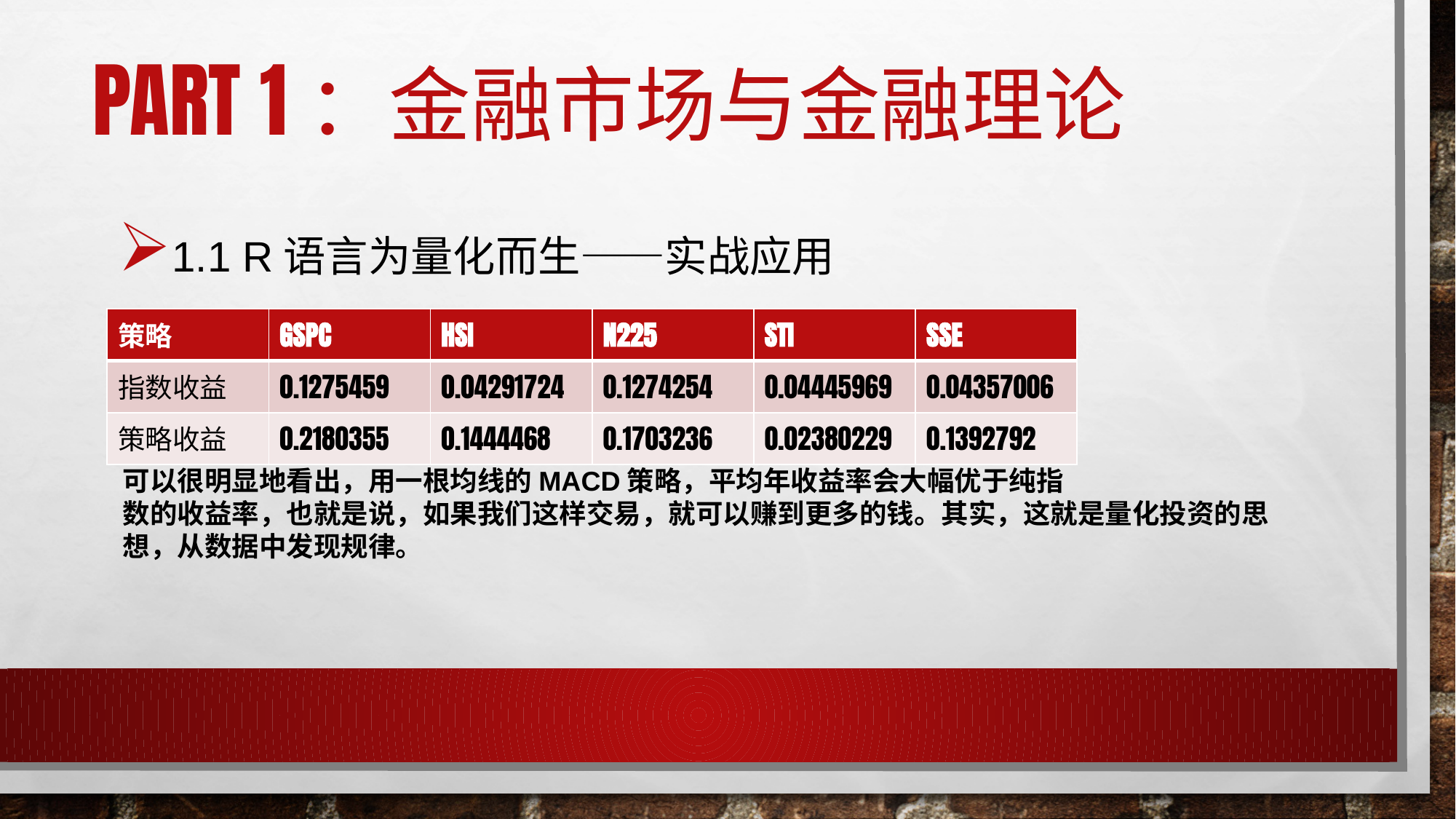

# Part 1：金融市场与金融理论
1.1 R语言为量化而生——实战应用

| 策略 | GSPC | HSI | N225 | STI | SSE |
| --- | --- | --- | --- | --- | --- |
| 指数收益 | 0.1275459 | 0.04291724 | 0.1274254 | 0.04445969 | 0.04357006 |
| 策略收益 | 0.2180355 | 0.1444468 | 0.1703236 | 0.02380229 | 0.1392792 |
可以很明显地看出，⽤⼀根均线的MACD策略，平均年收益率会⼤幅优于纯指
数的收益率，也就是说，如果我们这样交易，就可以赚到更多的钱。其实，这就是量化投资的思
想，从数据中发现规律。